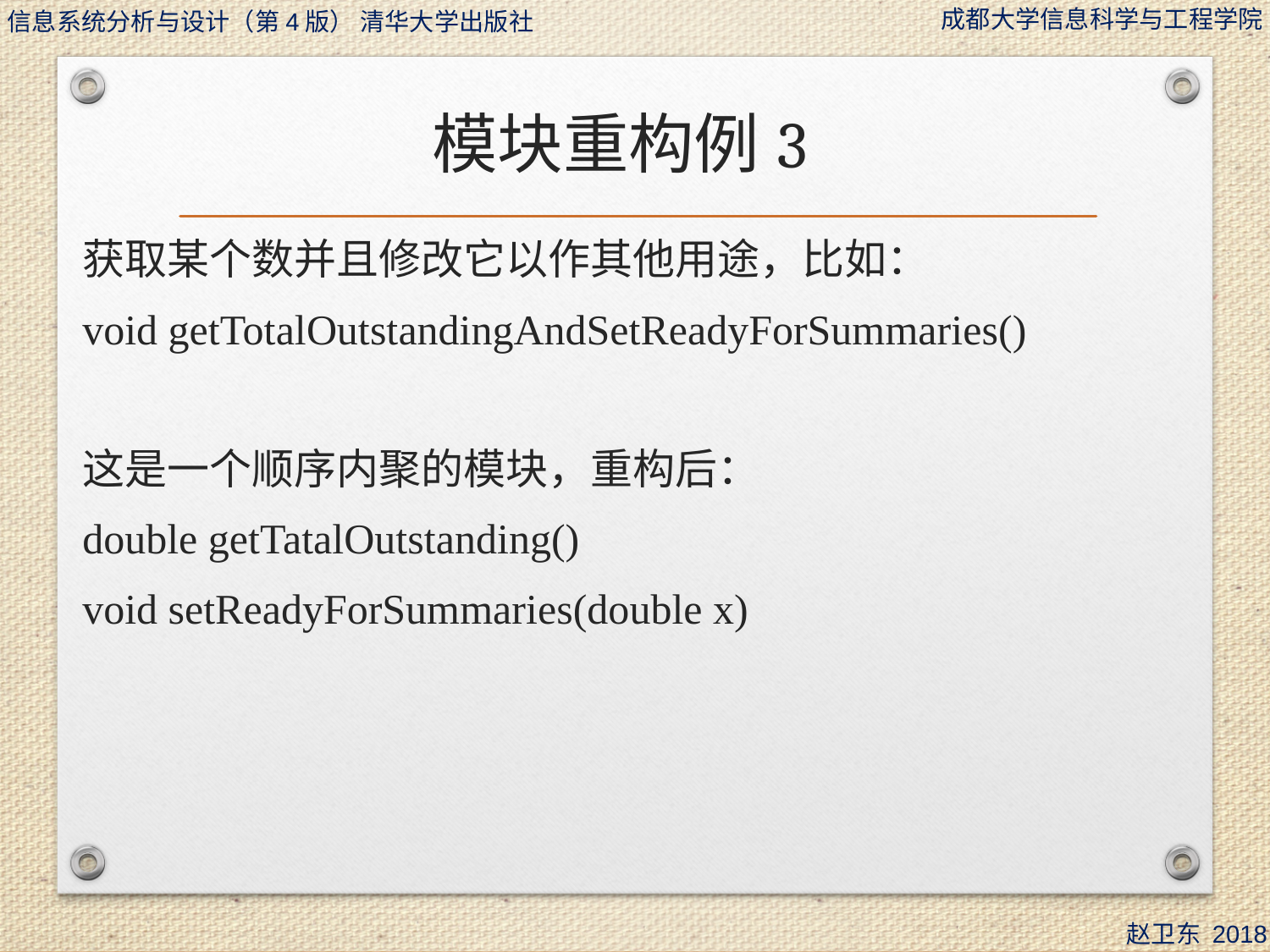

# 模块重构例3
获取某个数并且修改它以作其他用途，比如：
void getTotalOutstandingAndSetReadyForSummaries()

这是一个顺序内聚的模块，重构后：
double getTatalOutstanding()
void setReadyForSummaries(double x)